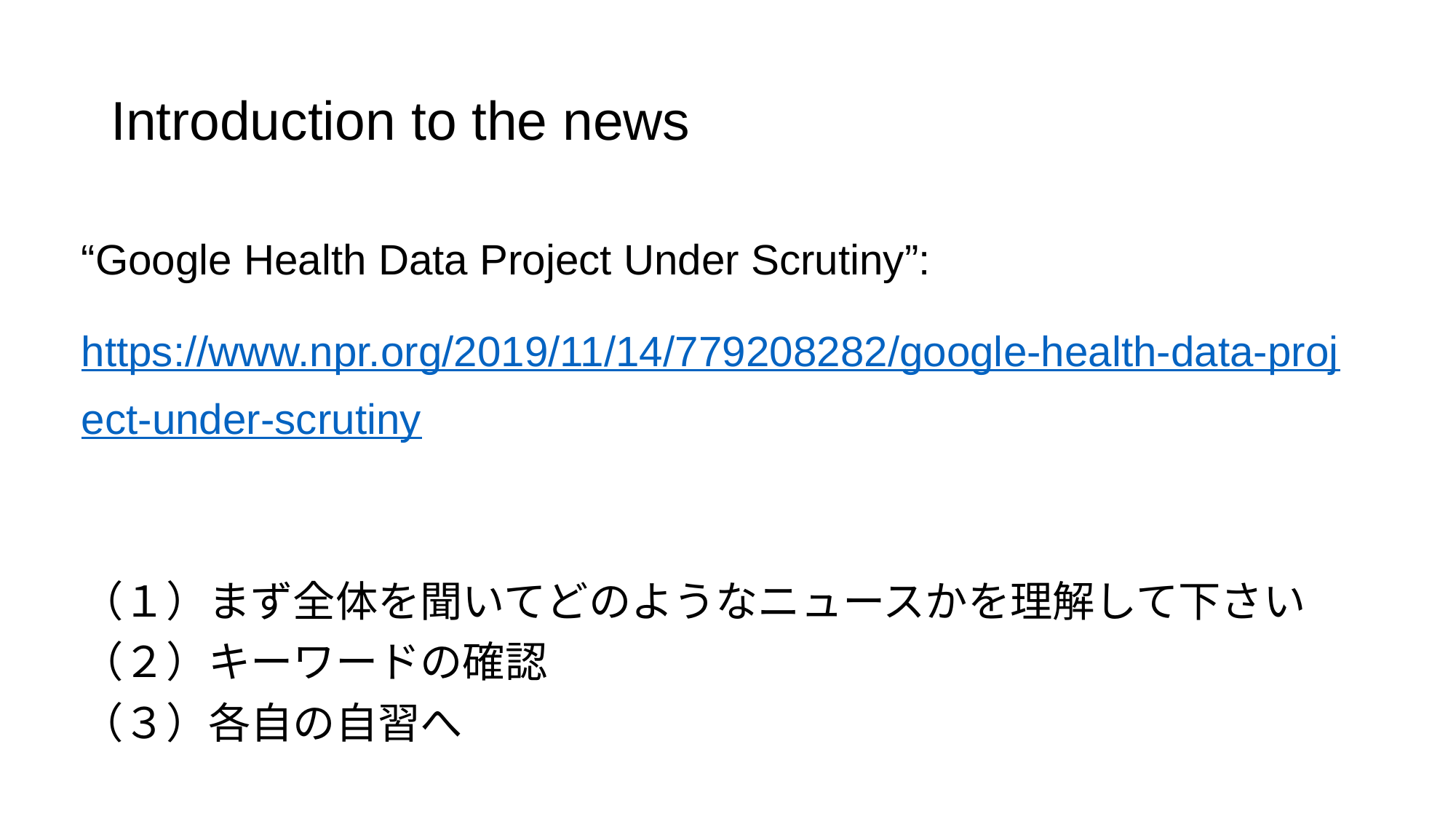

# Introduction to the news
“Google Health Data Project Under Scrutiny”:
https://www.npr.org/2019/11/14/779208282/google-health-data-project-under-scrutiny

（１）まず全体を聞いてどのようなニュースかを理解して下さい
（２）キーワードの確認
（３）各自の自習へ